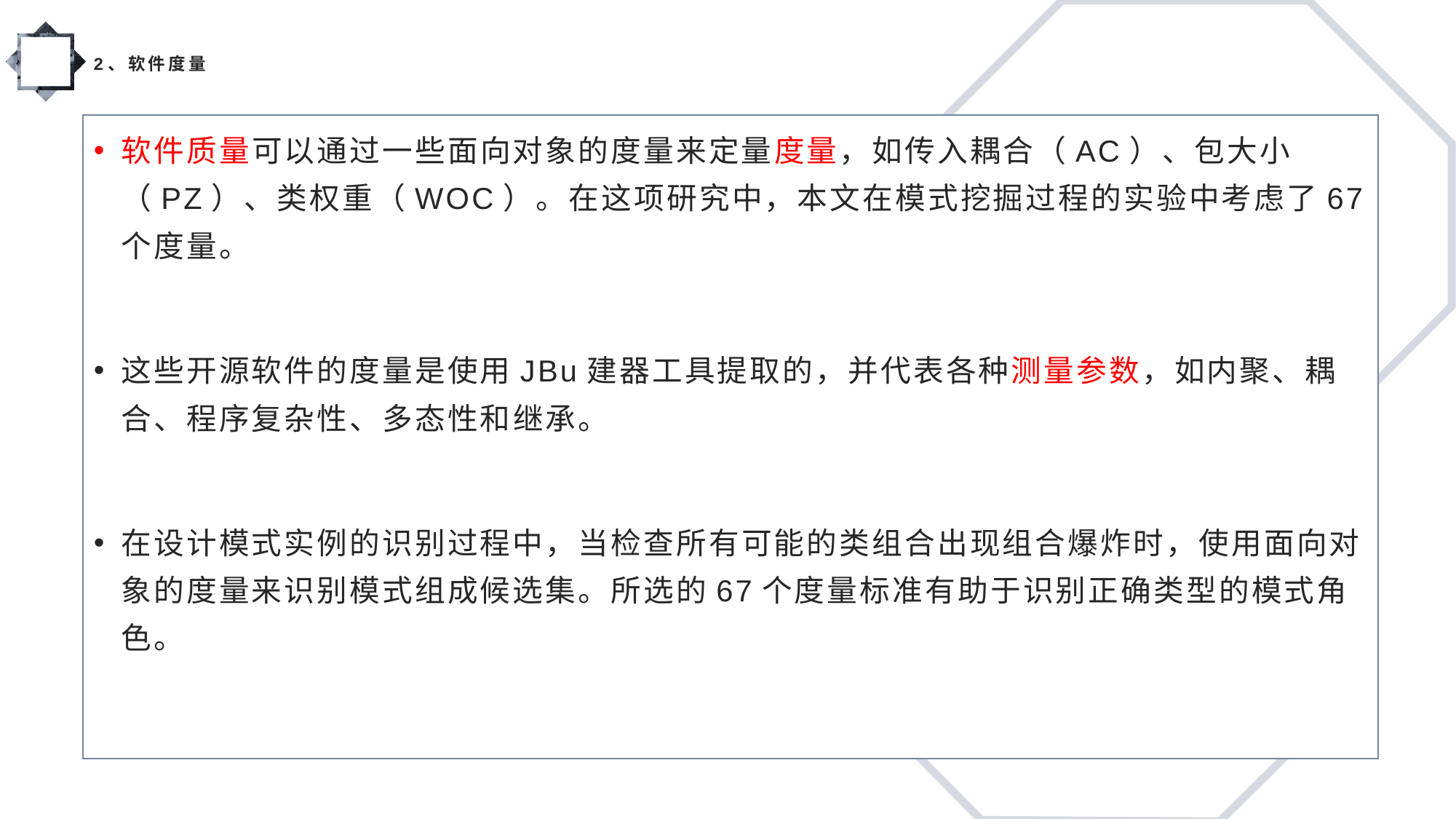

# 2、软件度量
软件质量可以通过一些面向对象的度量来定量度量，如传入耦合（AC）、包大小（PZ）、类权重（WOC）。在这项研究中，本文在模式挖掘过程的实验中考虑了67个度量。

这些开源软件的度量是使用JBu建器工具提取的，并代表各种测量参数，如内聚、耦合、程序复杂性、多态性和继承。

在设计模式实例的识别过程中，当检查所有可能的类组合出现组合爆炸时，使用面向对象的度量来识别模式组成候选集。所选的67个度量标准有助于识别正确类型的模式角色。